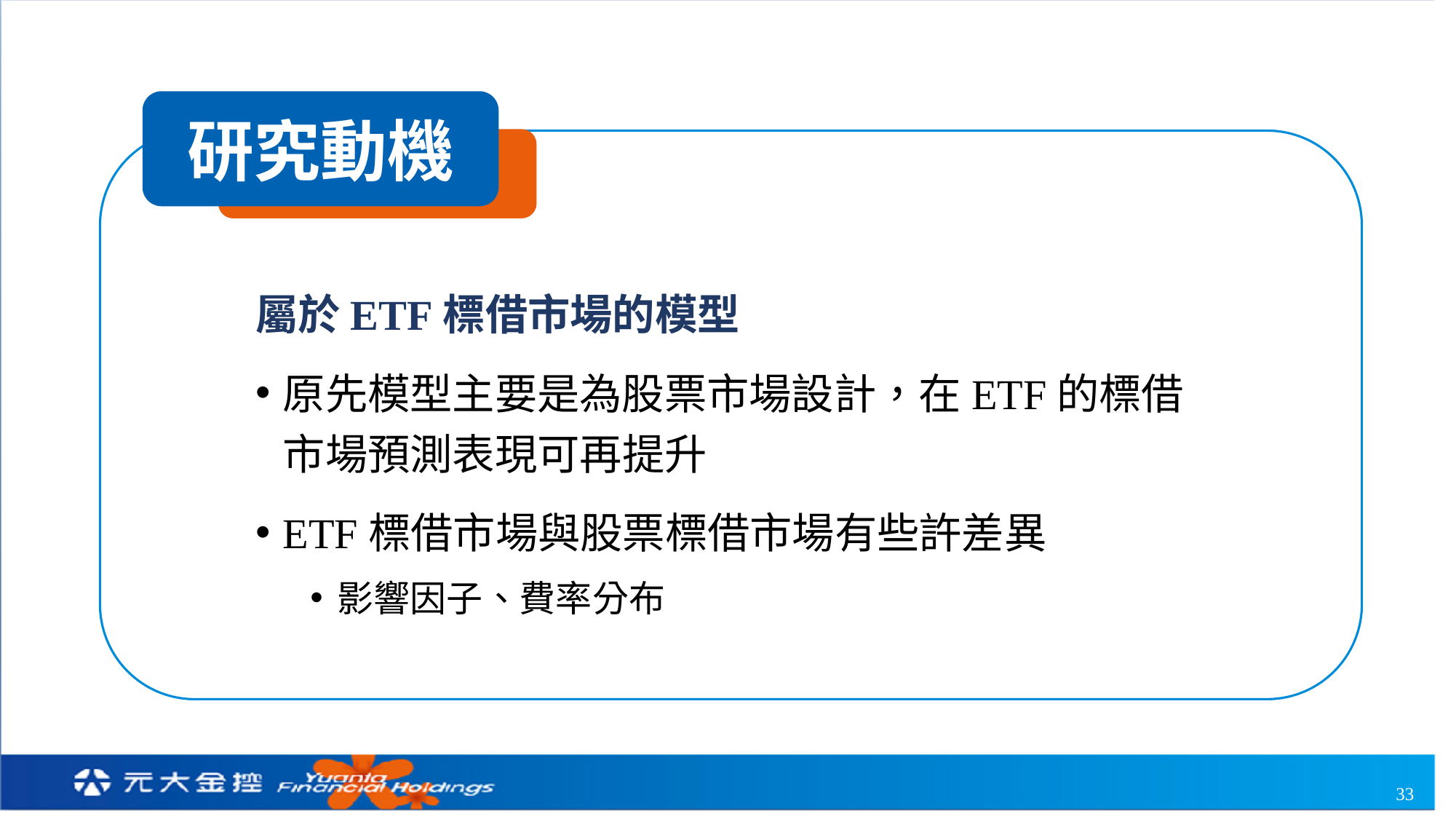

研究動機

屬於ETF標借市場的模型
原先模型主要是為股票市場設計，在ETF的標借市場預測表現可再提升
ETF標借市場與股票標借市場有些許差異
影響因子、費率分布

33